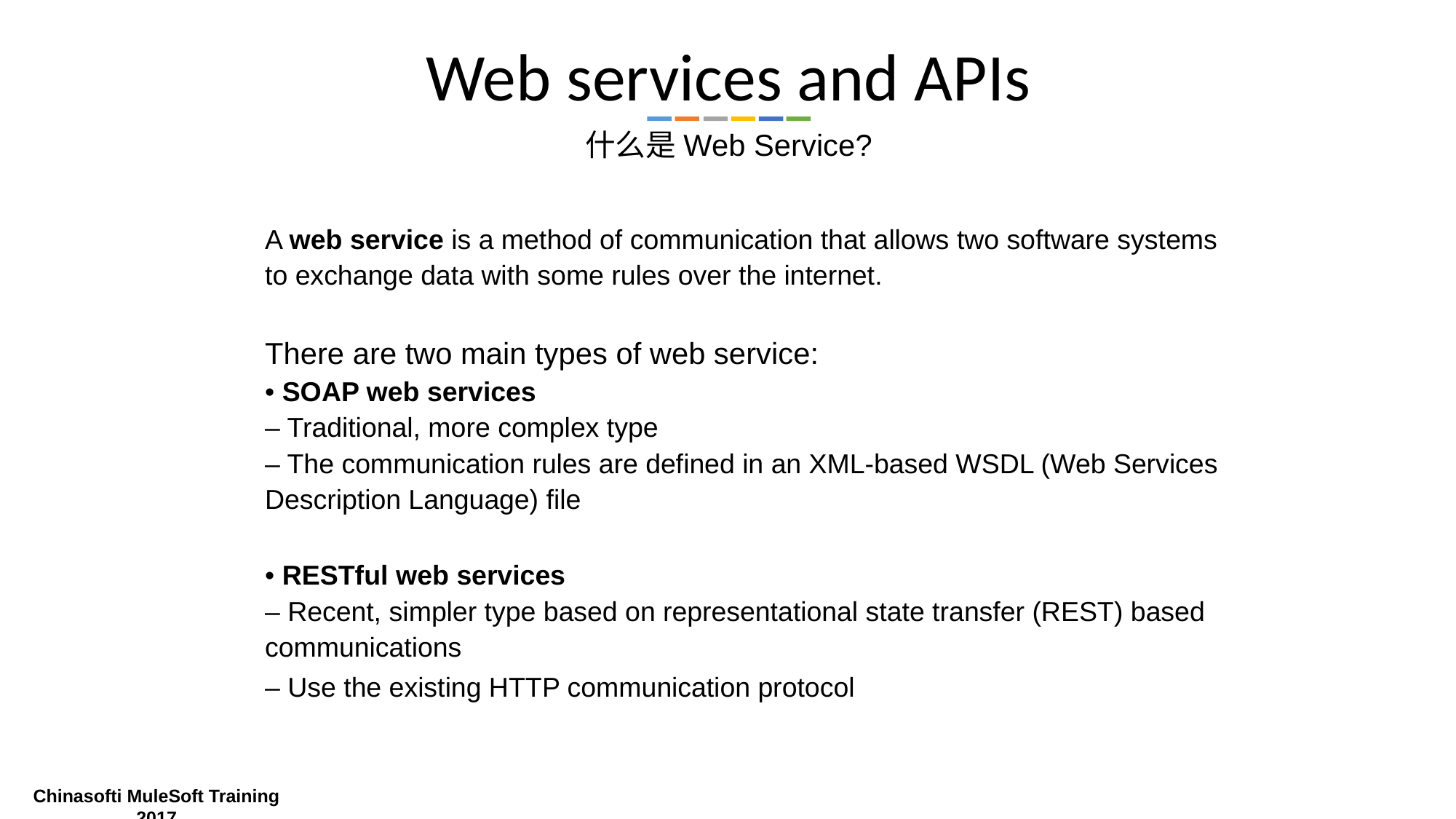

Web services and APIs

什么是Web Service?
A web service is a method of communication that allows two software systems to exchange data with some rules over the internet.

There are two main types of web service:
• SOAP web services
– Traditional, more complex type
– The communication rules are defined in an XML-based WSDL (Web Services
Description Language) file

• RESTful web services
– Recent, simpler type based on representational state transfer (REST) based
communications
– Use the existing HTTP communication protocol
Chinasofti MuleSoft Training 2017